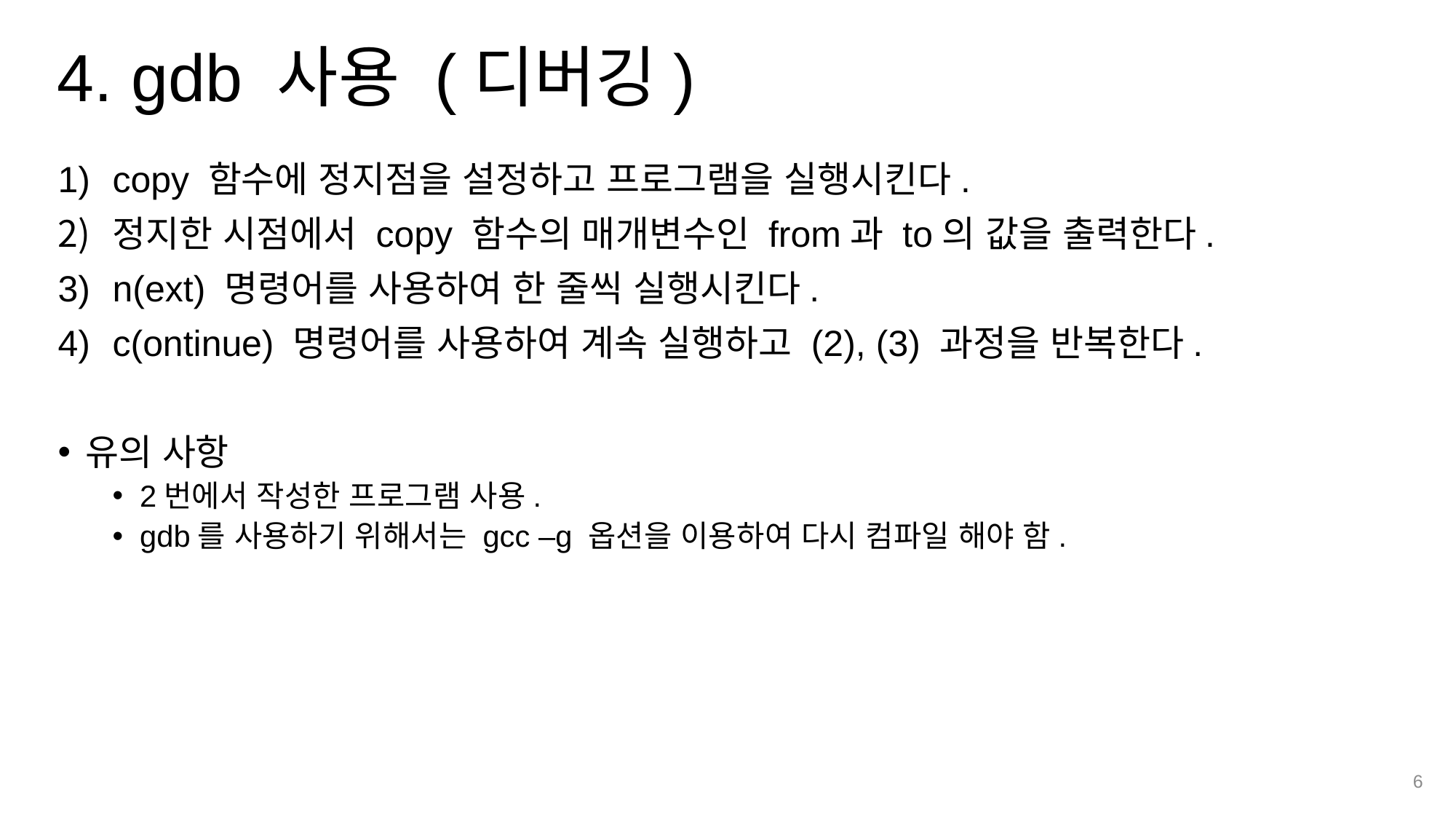

# 4. gdb 사용 (디버깅)
copy 함수에 정지점을 설정하고 프로그램을 실행시킨다.
정지한 시점에서 copy 함수의 매개변수인 from과 to의 값을 출력한다.
n(ext) 명령어를 사용하여 한 줄씩 실행시킨다.
c(ontinue) 명령어를 사용하여 계속 실행하고 (2), (3) 과정을 반복한다.

유의 사항
2번에서 작성한 프로그램 사용.
gdb를 사용하기 위해서는 gcc –g 옵션을 이용하여 다시 컴파일 해야 함.

6